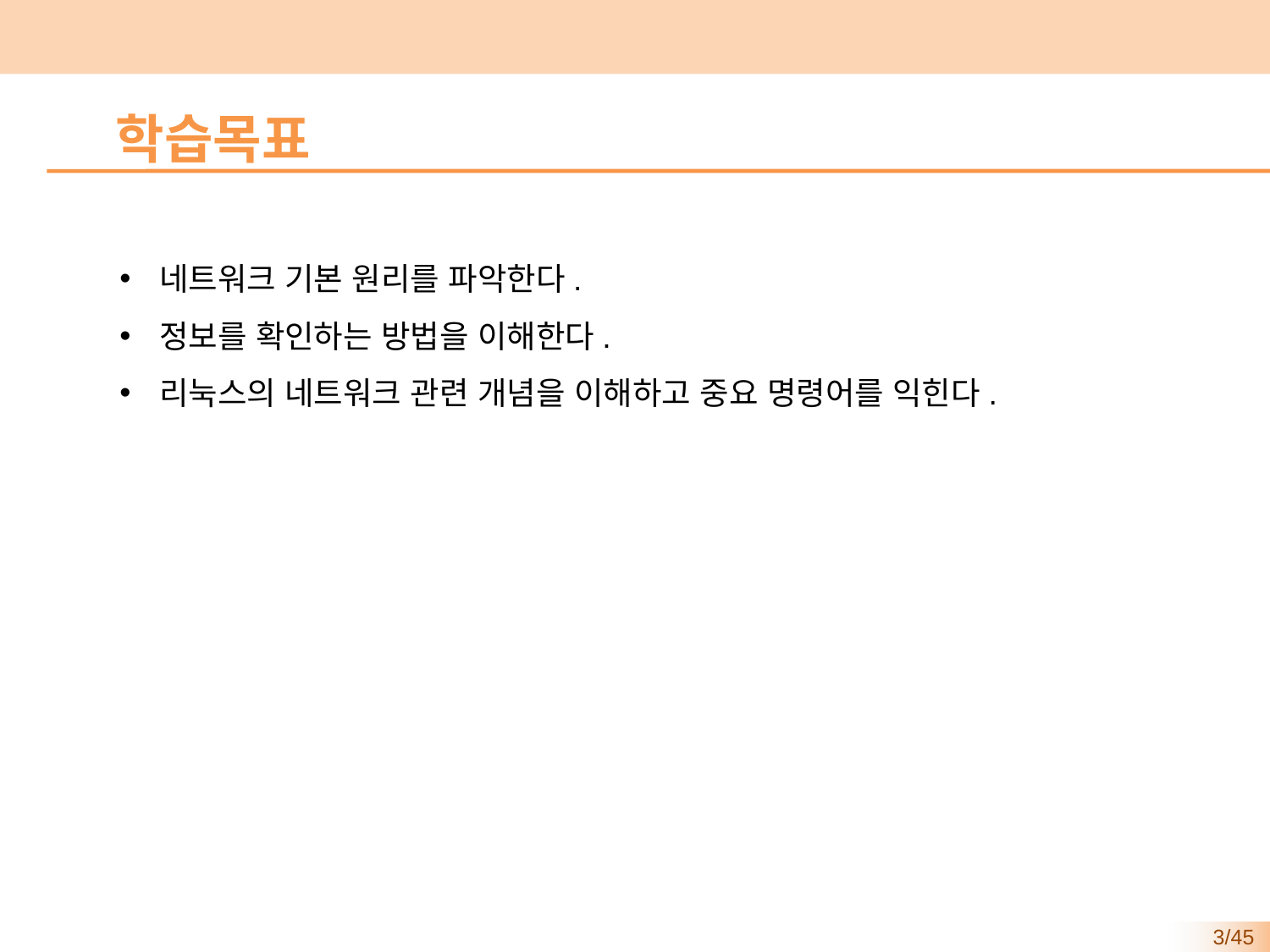

학습목표

네트워크 기본 원리를 파악한다.
정보를 확인하는 방법을 이해한다.
리눅스의 네트워크 관련 개념을 이해하고 중요 명령어를 익힌다.